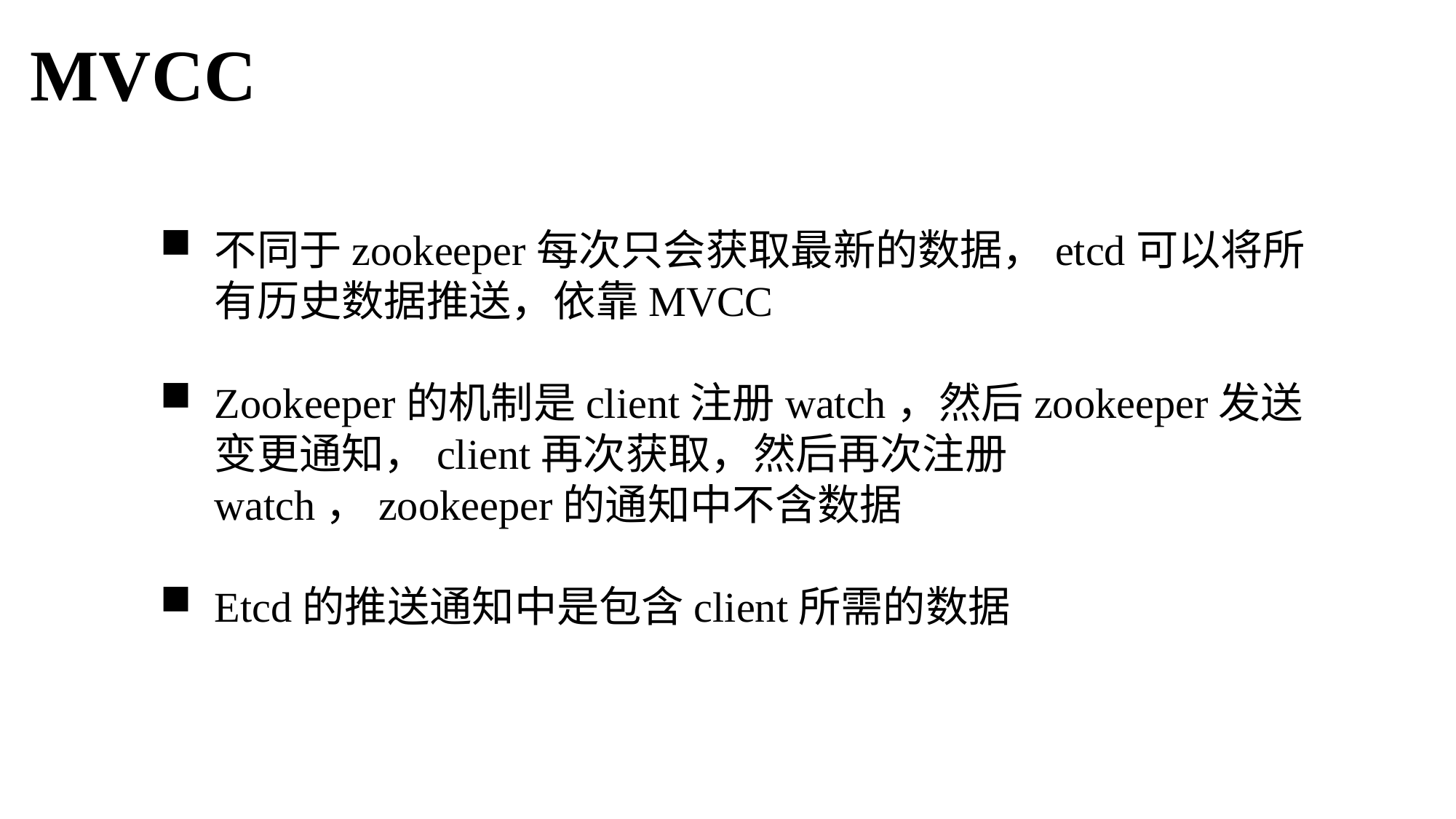

MVCC
不同于zookeeper每次只会获取最新的数据，etcd可以将所有历史数据推送，依靠MVCC

Zookeeper的机制是client注册watch，然后zookeeper发送变更通知，client再次获取，然后再次注册watch，zookeeper的通知中不含数据

Etcd的推送通知中是包含client所需的数据